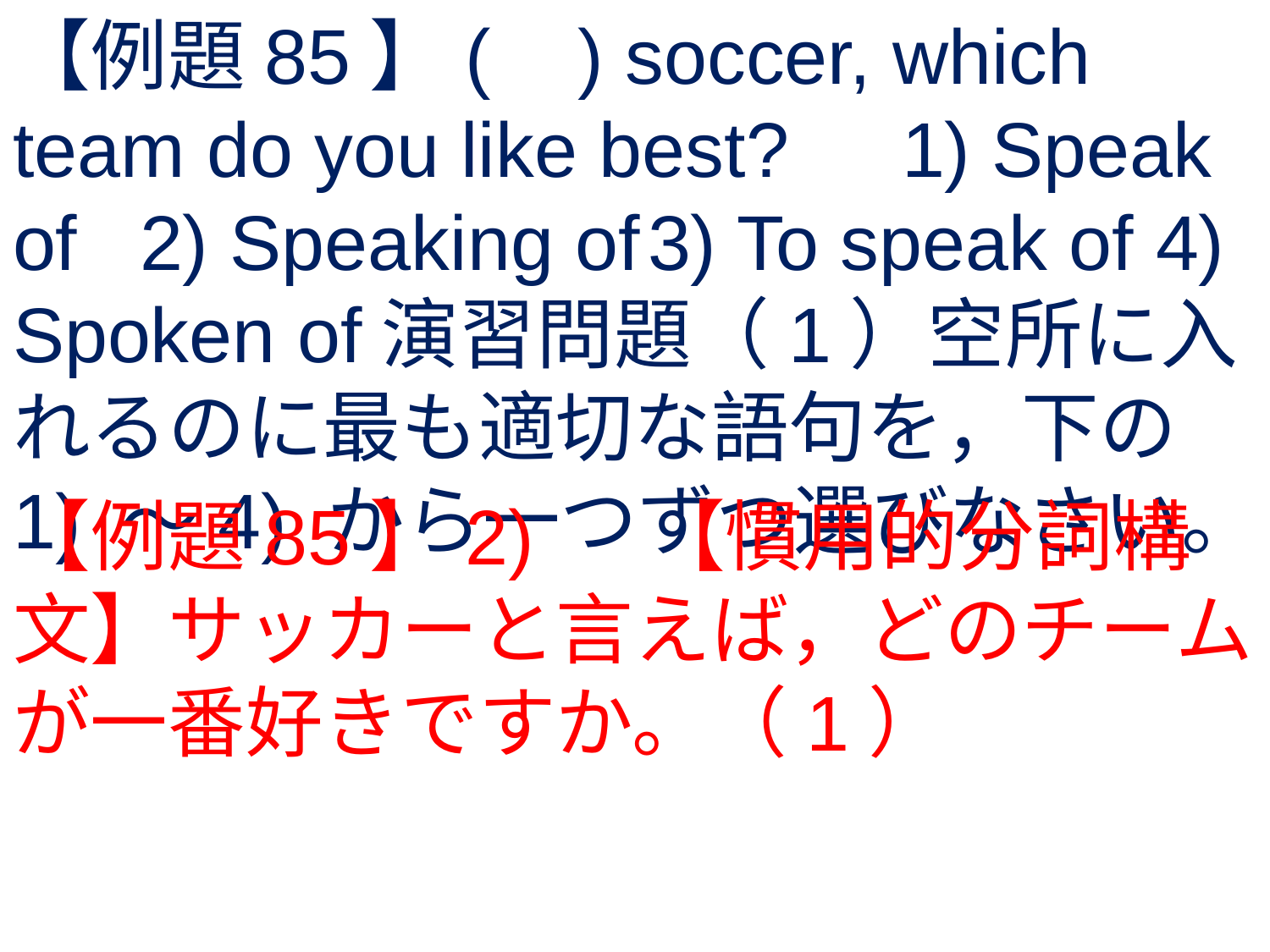

# 【例題85】(    ) soccer, which team do you like best?	1) Speak of	2) Speaking of	3) To speak of	4) Spoken of演習問題（1）空所に入れるのに最も適切な語句を，下の1) 〜4) から一つずつ選びなさい。
【例題85】2) 	【慣用的分詞構文】サッカーと言えば，どのチームが一番好きですか。（1）